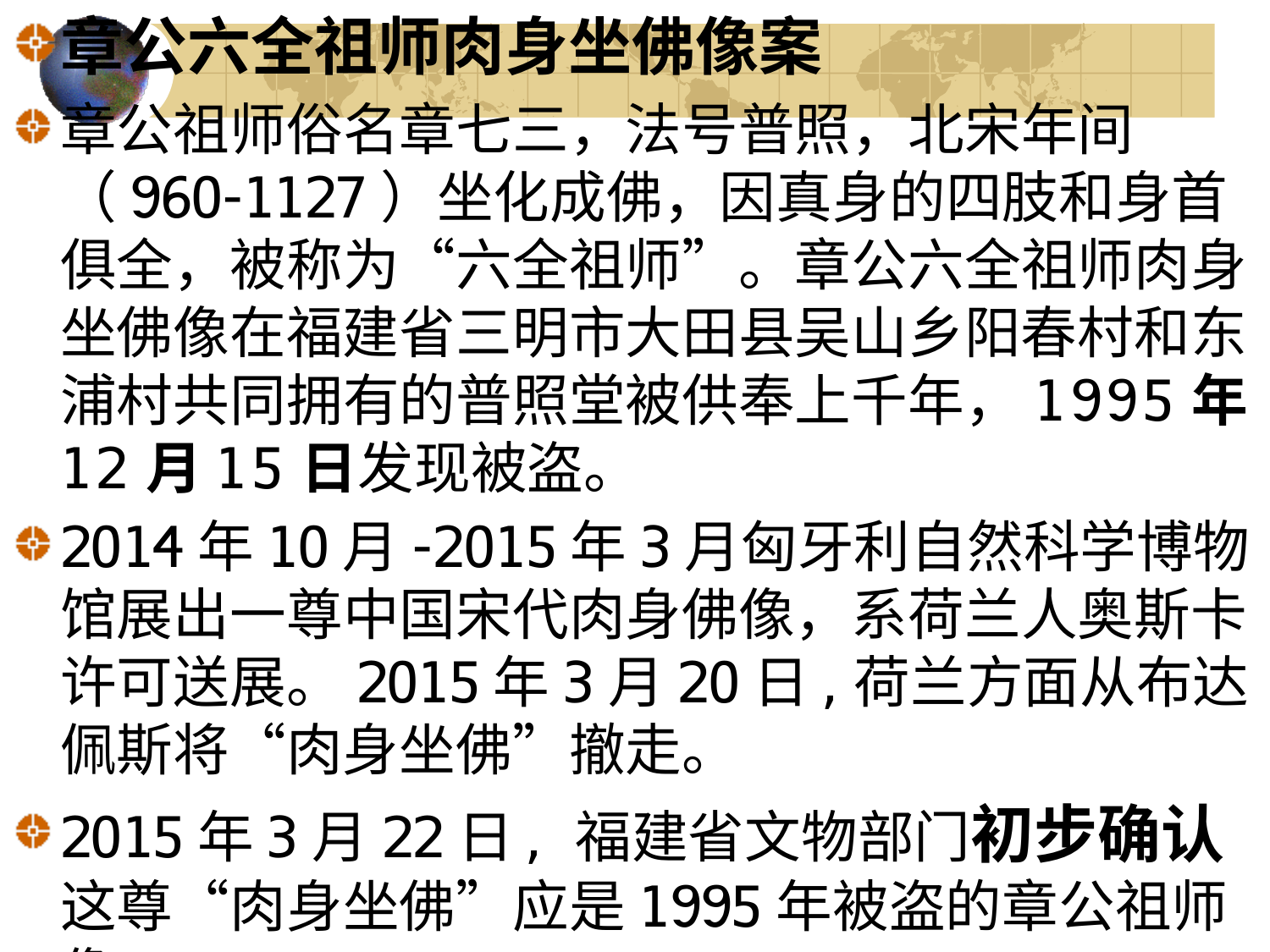

章公六全祖师肉身坐佛像案
章公祖师俗名章七三，法号普照，北宋年间（960-1127）坐化成佛，因真身的四肢和身首俱全，被称为“六全祖师”。章公六全祖师肉身坐佛像在福建省三明市大田县吴山乡阳春村和东浦村共同拥有的普照堂被供奉上千年，1995年12月15日发现被盗。
2014年10月-2015年3月匈牙利自然科学博物馆展出一尊中国宋代肉身佛像，系荷兰人奥斯卡许可送展。2015年3月20日,荷兰方面从布达佩斯将“肉身坐佛”撤走。
2015年3月22日, 福建省文物部门初步确认这尊“肉身坐佛”应是1995年被盗的章公祖师像。